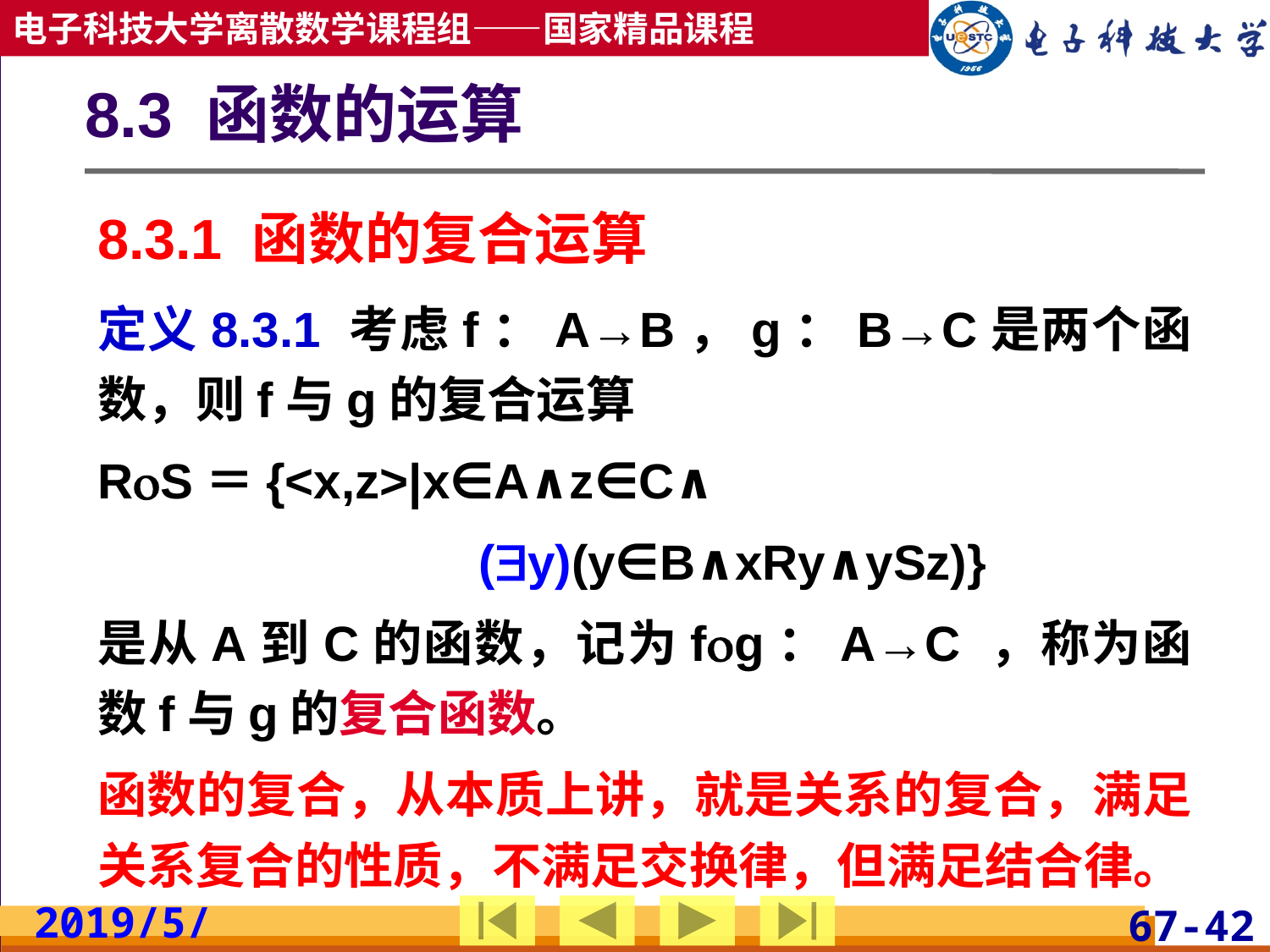

# 8.3 函数的运算
8.3.1 函数的复合运算
定义8.3.1 考虑f：A→B，g：B→C是两个函数，则f与g的复合运算
RοS＝{<x,z>|x∈A∧z∈C∧
			(∃y)(y∈B∧xRy∧ySz)}
是从A到C的函数，记为fοg：A→C ，称为函数f与g的复合函数。
函数的复合，从本质上讲，就是关系的复合，满足关系复合的性质，不满足交换律，但满足结合律。
2019/5/8